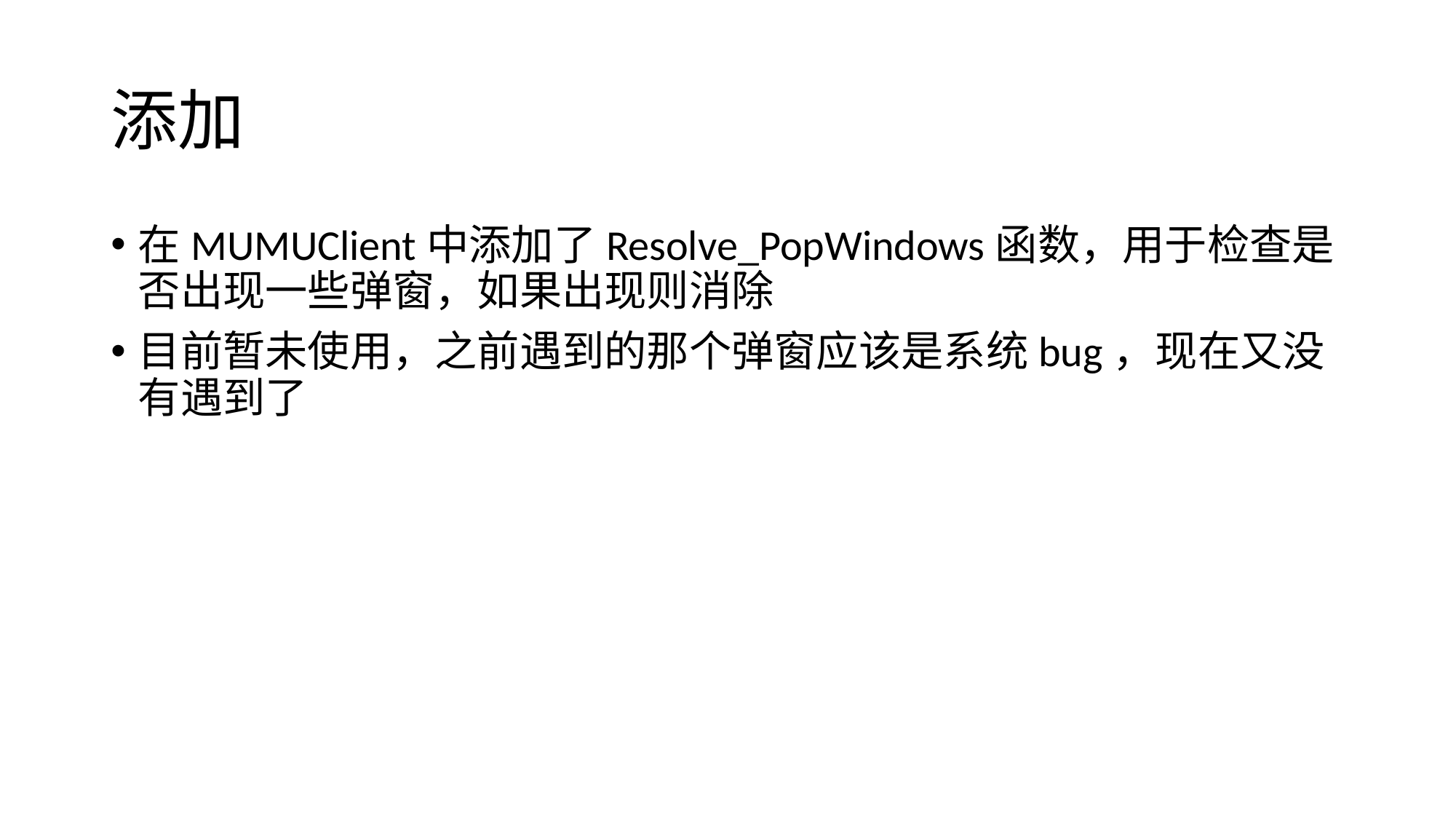

# 添加
在MUMUClient中添加了Resolve_PopWindows函数，用于检查是否出现一些弹窗，如果出现则消除
目前暂未使用，之前遇到的那个弹窗应该是系统bug，现在又没有遇到了